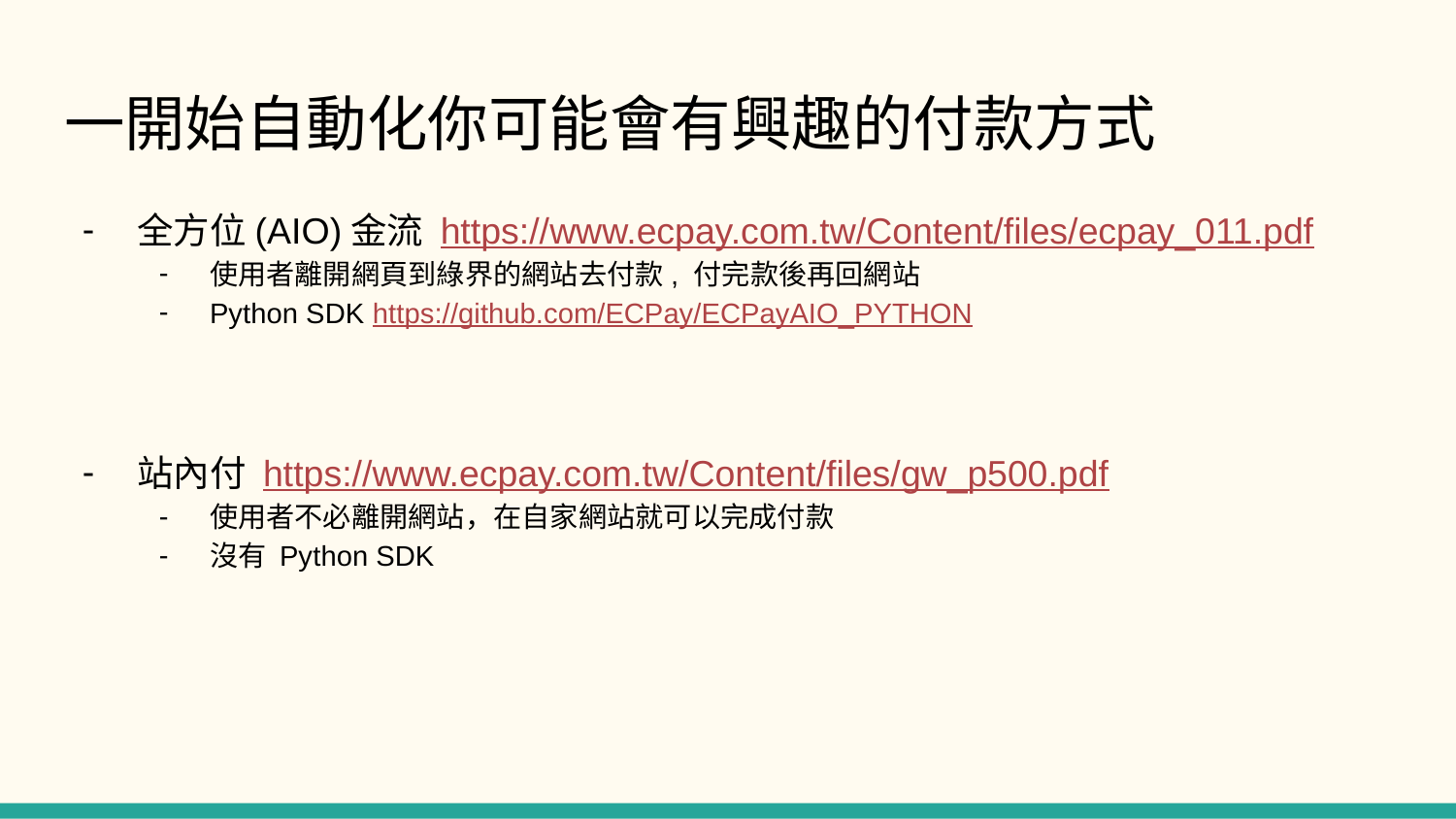

# 一開始自動化你可能會有興趣的付款方式
全方位(AIO)金流 https://www.ecpay.com.tw/Content/files/ecpay_011.pdf
使用者離開網頁到綠界的網站去付款, 付完款後再回網站
Python SDK https://github.com/ECPay/ECPayAIO_PYTHON

站內付 https://www.ecpay.com.tw/Content/files/gw_p500.pdf
使用者不必離開網站，在自家網站就可以完成付款
沒有 Python SDK